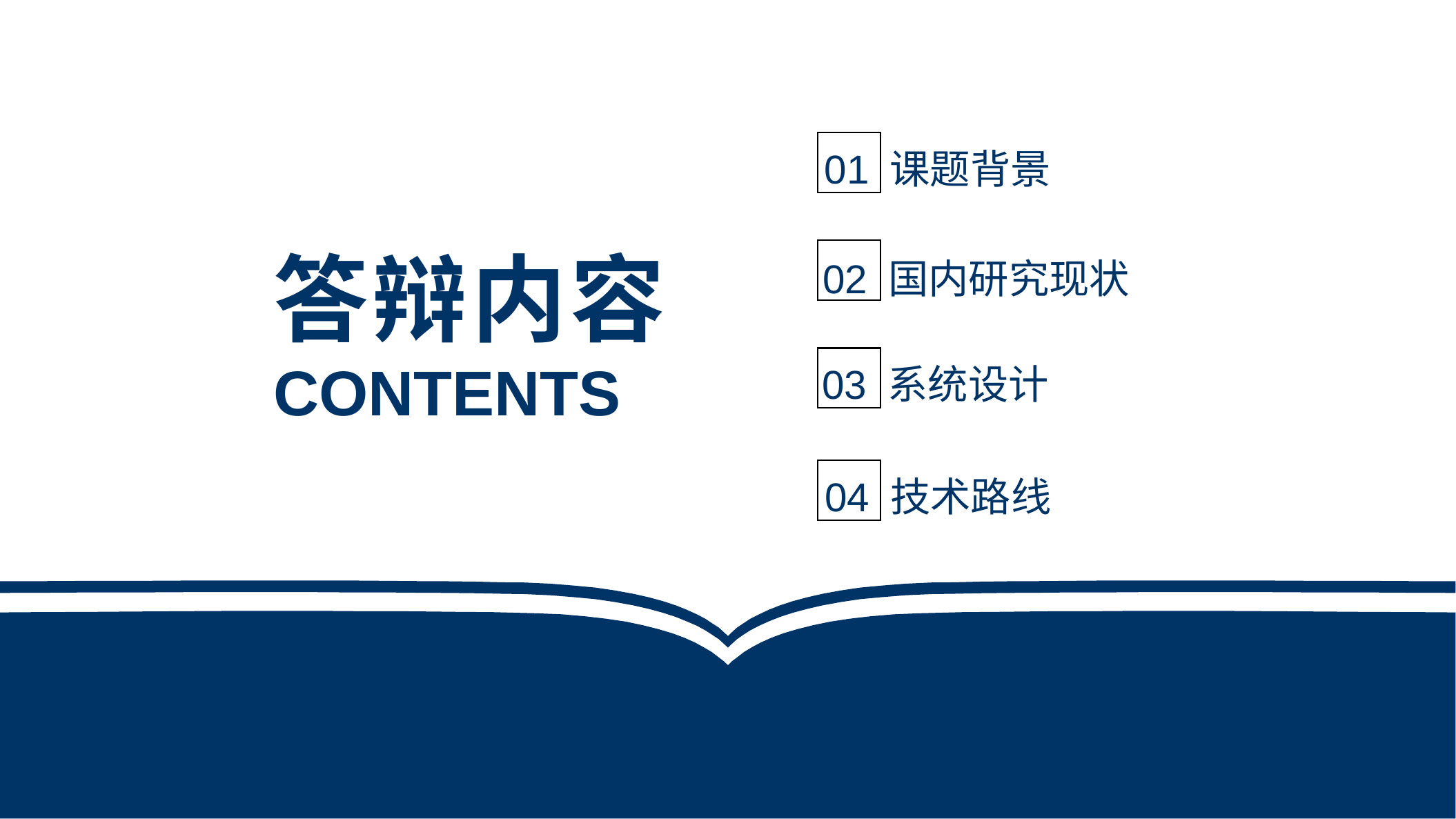

01 课题背景

答辩内容
02 国内研究现状

CONTENTS
03 系统设计

04 技术路线